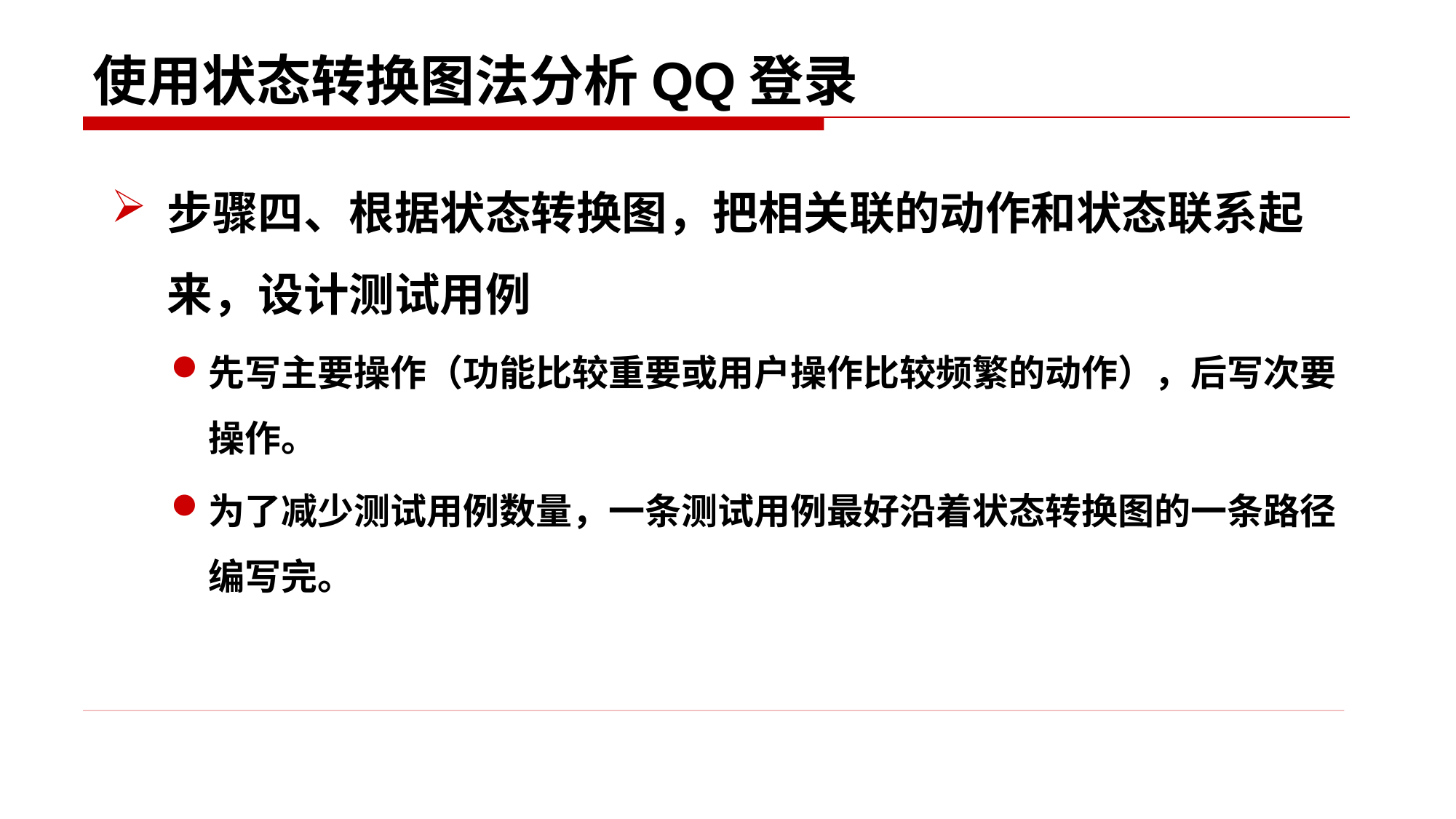

# 使用状态转换图法分析QQ登录

步骤四、根据状态转换图，把相关联的动作和状态联系起来，设计测试用例
先写主要操作（功能比较重要或用户操作比较频繁的动作），后写次要操作。
为了减少测试用例数量，一条测试用例最好沿着状态转换图的一条路径编写完。